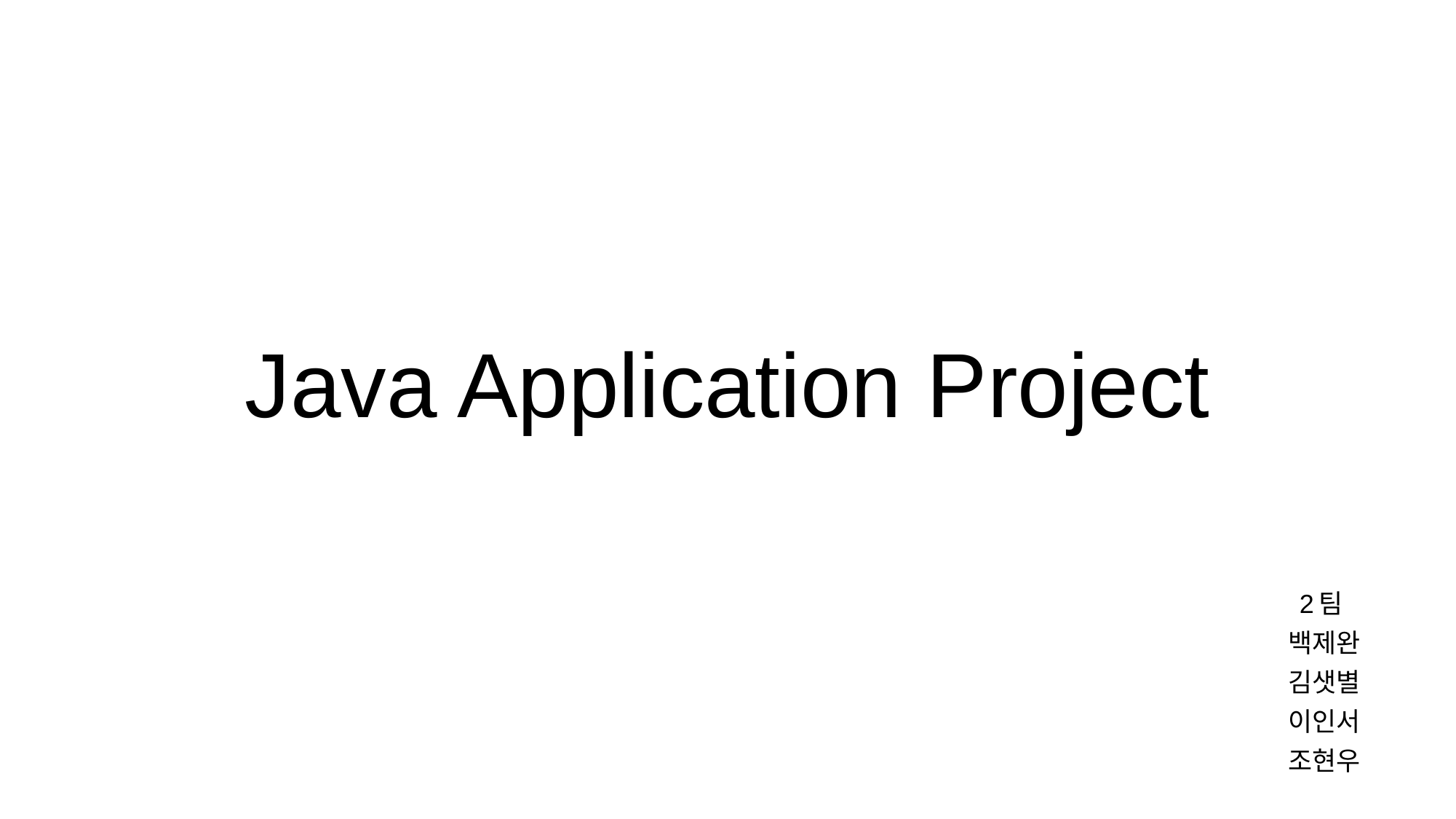

# Java Application Project
2팀
백제완
김샛별
이인서
조현우